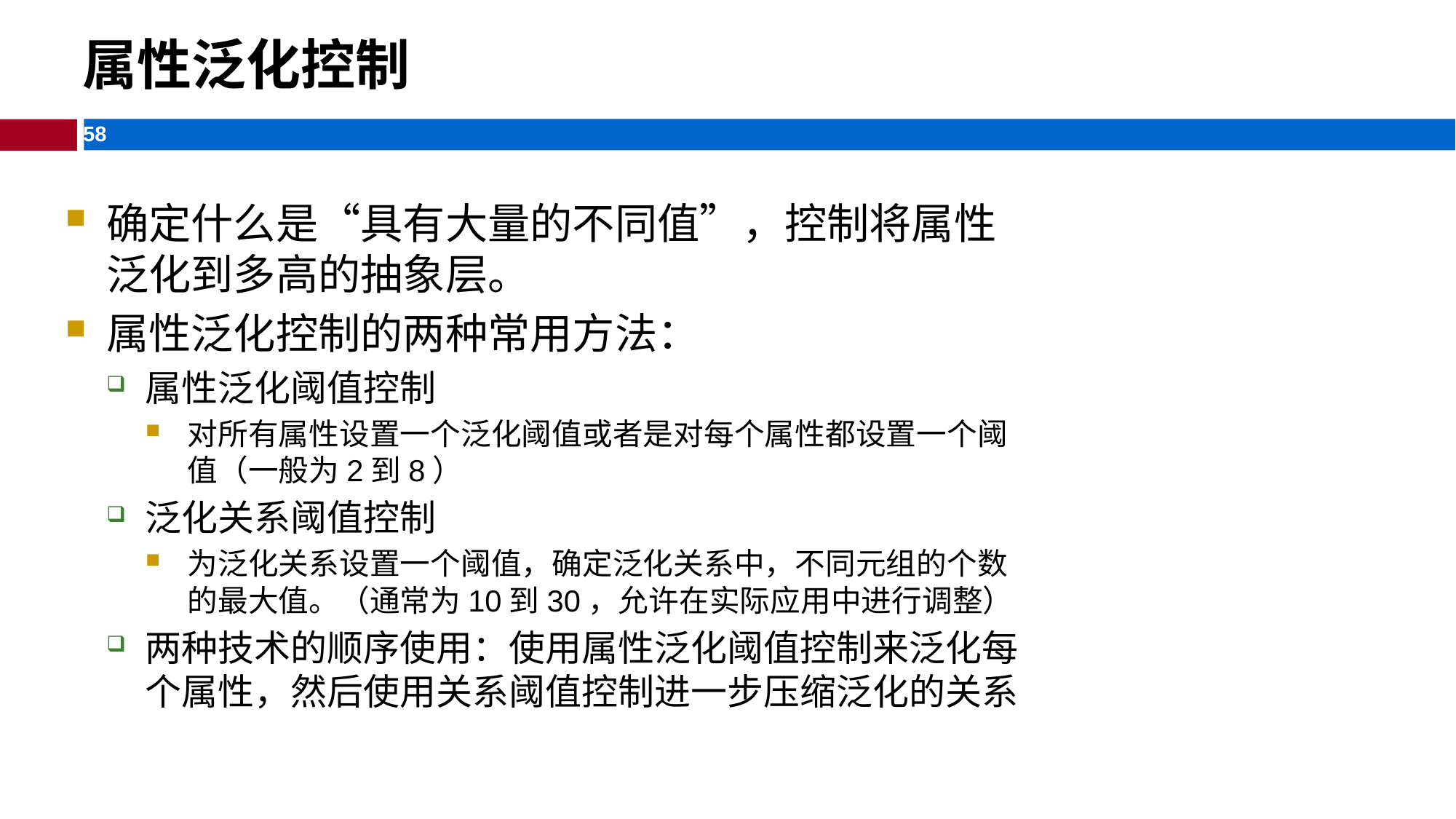

属性泛化控制
确定什么是“具有大量的不同值”，控制将属性泛化到多高的抽象层。
属性泛化控制的两种常用方法：
属性泛化阈值控制
对所有属性设置一个泛化阈值或者是对每个属性都设置一个阈值（一般为2到8）
泛化关系阈值控制
为泛化关系设置一个阈值，确定泛化关系中，不同元组的个数的最大值。（通常为10到30，允许在实际应用中进行调整）
两种技术的顺序使用：使用属性泛化阈值控制来泛化每个属性，然后使用关系阈值控制进一步压缩泛化的关系